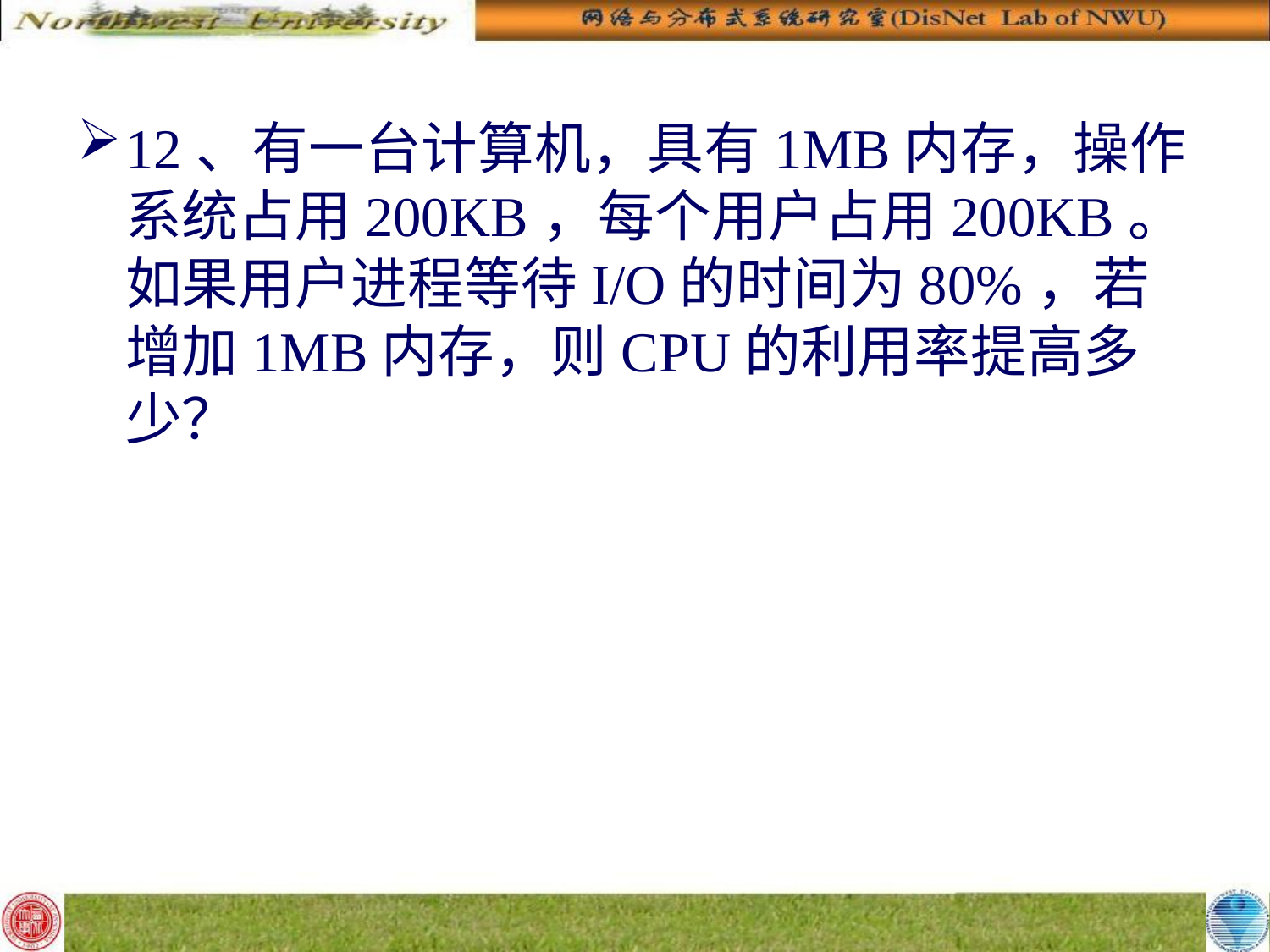

12、有一台计算机，具有1MB内存，操作系统占用200KB，每个用户占用200KB。如果用户进程等待I/O的时间为80%，若增加1MB内存，则CPU的利用率提高多少？